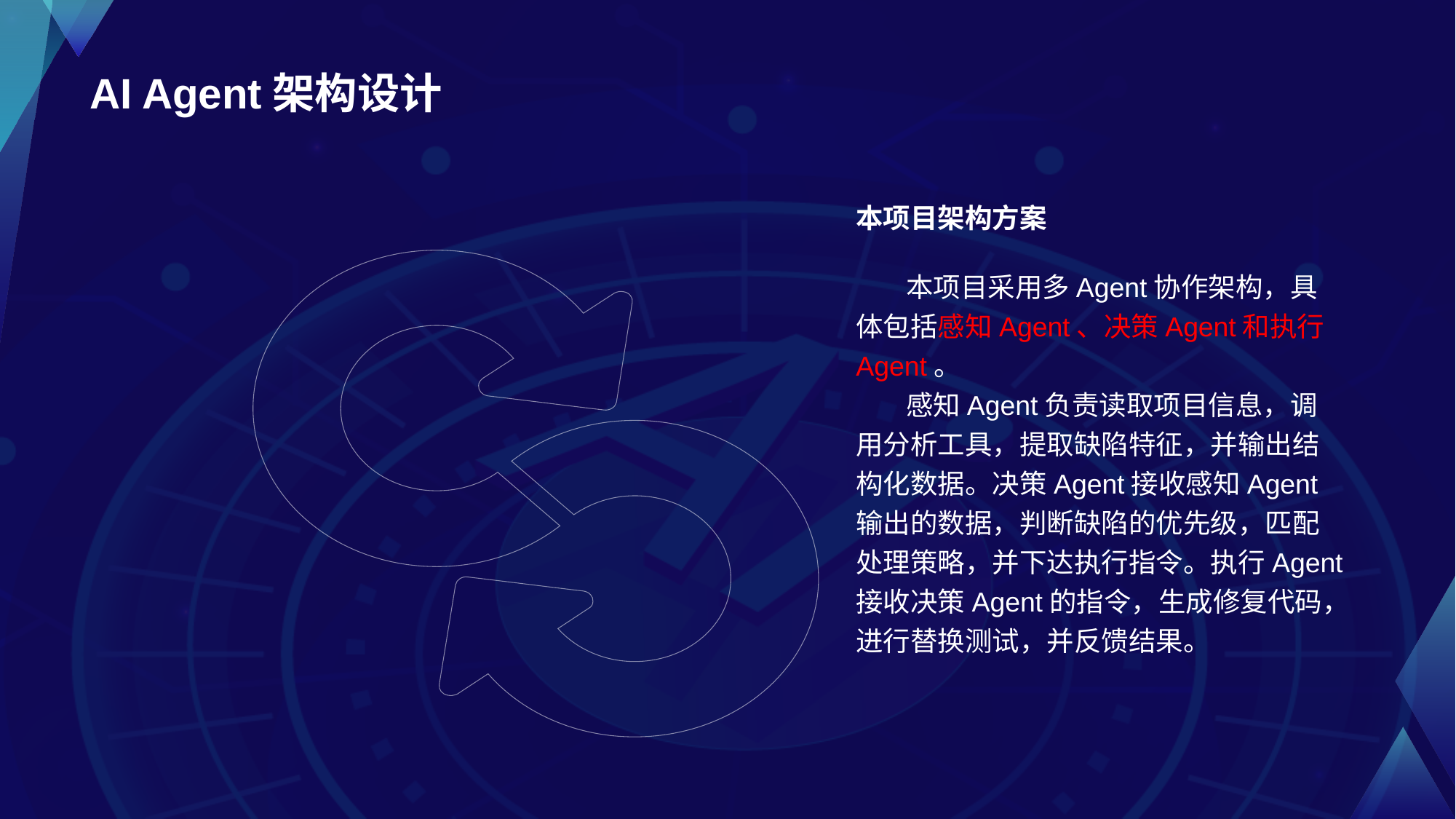

# AI Agent架构设计

本项目架构方案
       本项目采用多Agent协作架构，具体包括感知Agent、决策Agent和执行Agent。
       感知Agent负责读取项目信息，调用分析工具，提取缺陷特征，并输出结构化数据。决策Agent接收感知Agent输出的数据，判断缺陷的优先级，匹配处理策略，并下达执行指令。执行Agent接收决策Agent的指令，生成修复代码，进行替换测试，并反馈结果。